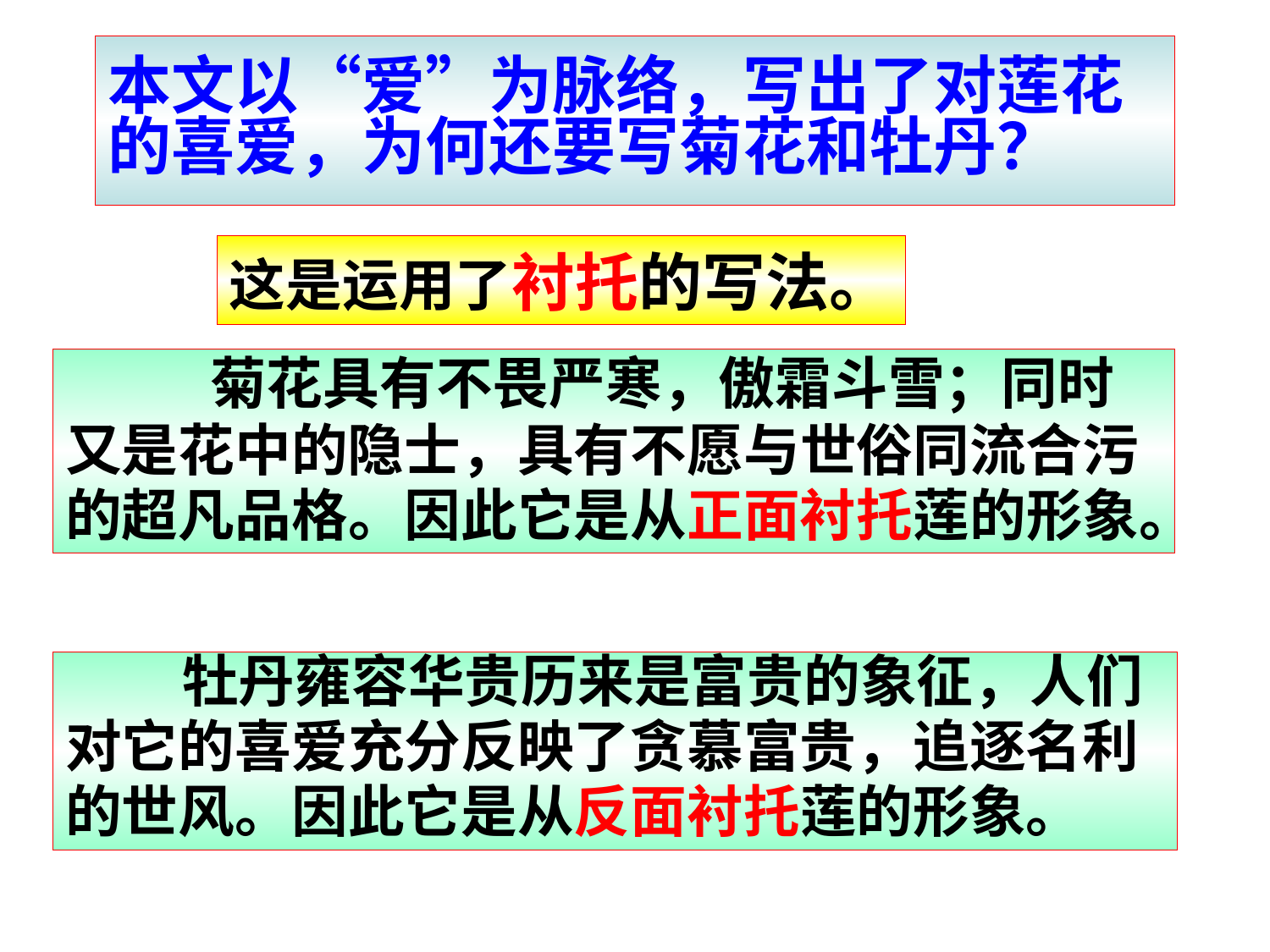

# 本文以“爱”为脉络，写出了对莲花的喜爱，为何还要写菊花和牡丹？
这是运用了衬托的写法。
         菊花具有不畏严寒，傲霜斗雪；同时
又是花中的隐士，具有不愿与世俗同流合污
的超凡品格。因此它是从正面衬托莲的形象。
        牡丹雍容华贵历来是富贵的象征，人们
对它的喜爱充分反映了贪慕富贵，追逐名利
的世风。因此它是从反面衬托莲的形象。